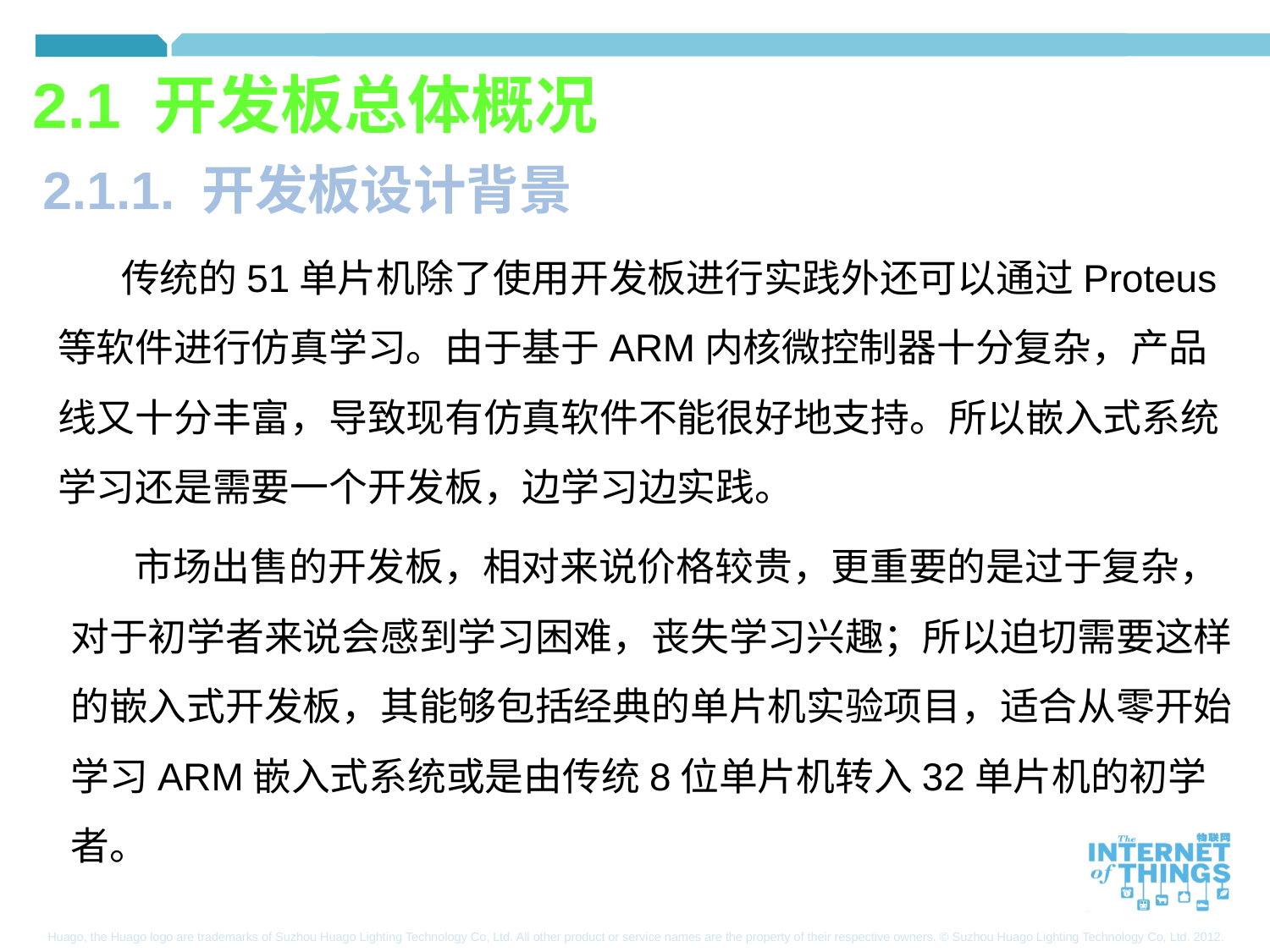

2.1 开发板总体概况
2.1.1. 开发板设计背景
传统的51单片机除了使用开发板进行实践外还可以通过Proteus等软件进行仿真学习。由于基于ARM内核微控制器十分复杂，产品线又十分丰富，导致现有仿真软件不能很好地支持。所以嵌入式系统学习还是需要一个开发板，边学习边实践。
市场出售的开发板，相对来说价格较贵，更重要的是过于复杂，对于初学者来说会感到学习困难，丧失学习兴趣；所以迫切需要这样的嵌入式开发板，其能够包括经典的单片机实验项目，适合从零开始学习ARM嵌入式系统或是由传统8位单片机转入32单片机的初学者。